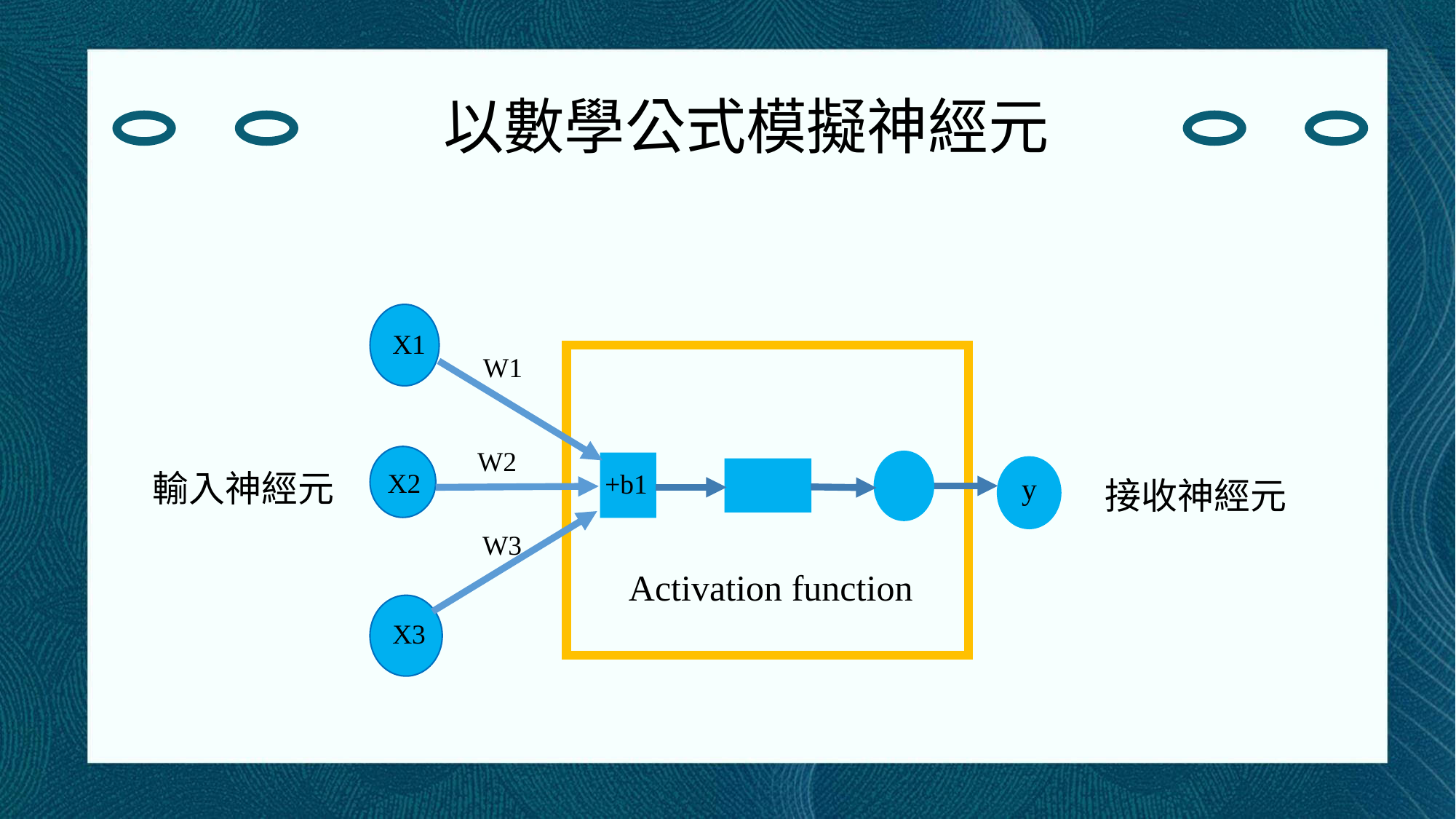

以數學公式模擬神經元

X1

W1

W2

輸入神經元
X2
+b1
y
接收神經元
W3
Activation function

X3